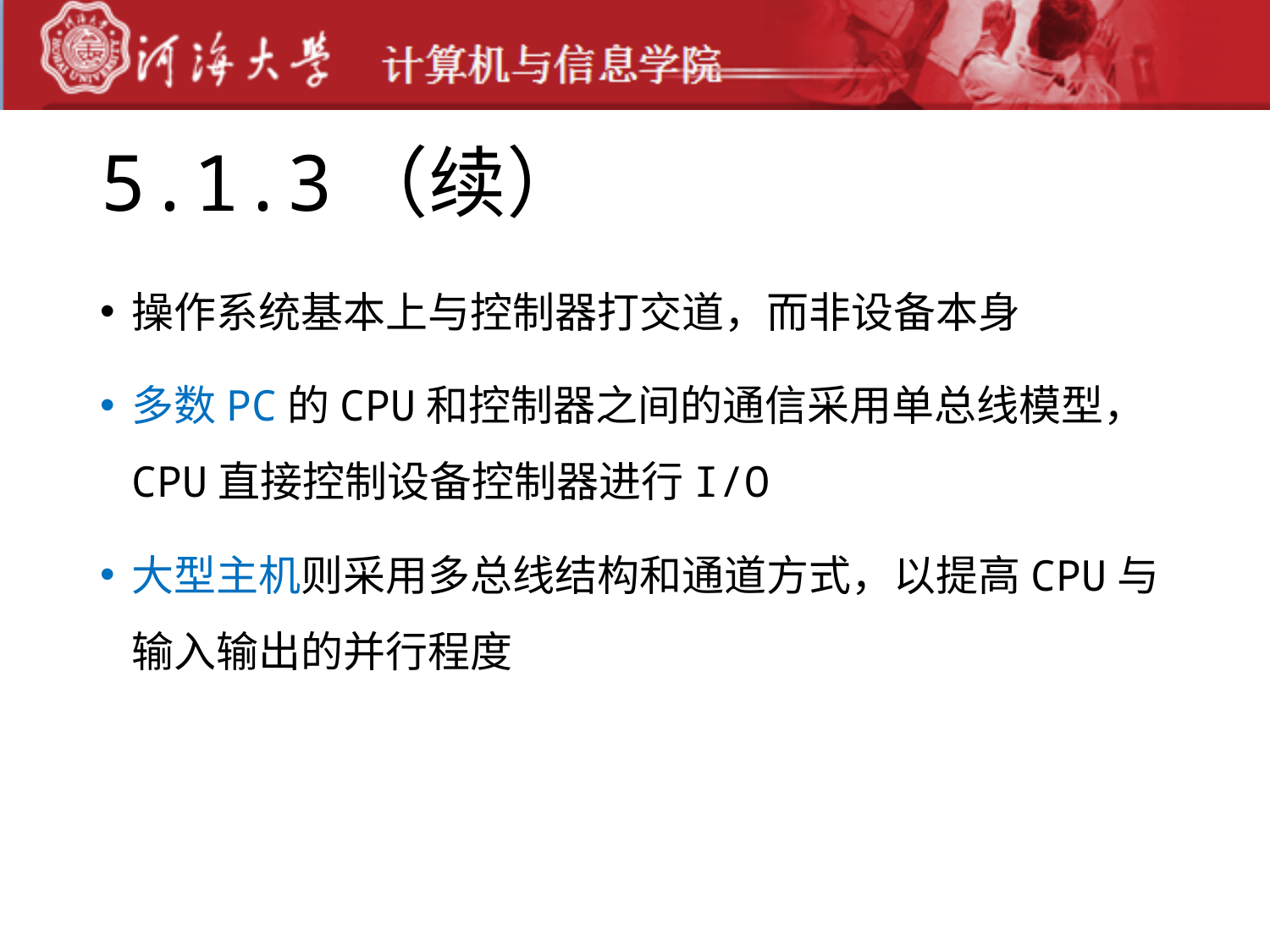

# 5.1.3（续）
操作系统基本上与控制器打交道，而非设备本身
多数PC的CPU和控制器之间的通信采用单总线模型，CPU直接控制设备控制器进行I/O
大型主机则采用多总线结构和通道方式，以提高CPU与输入输出的并行程度